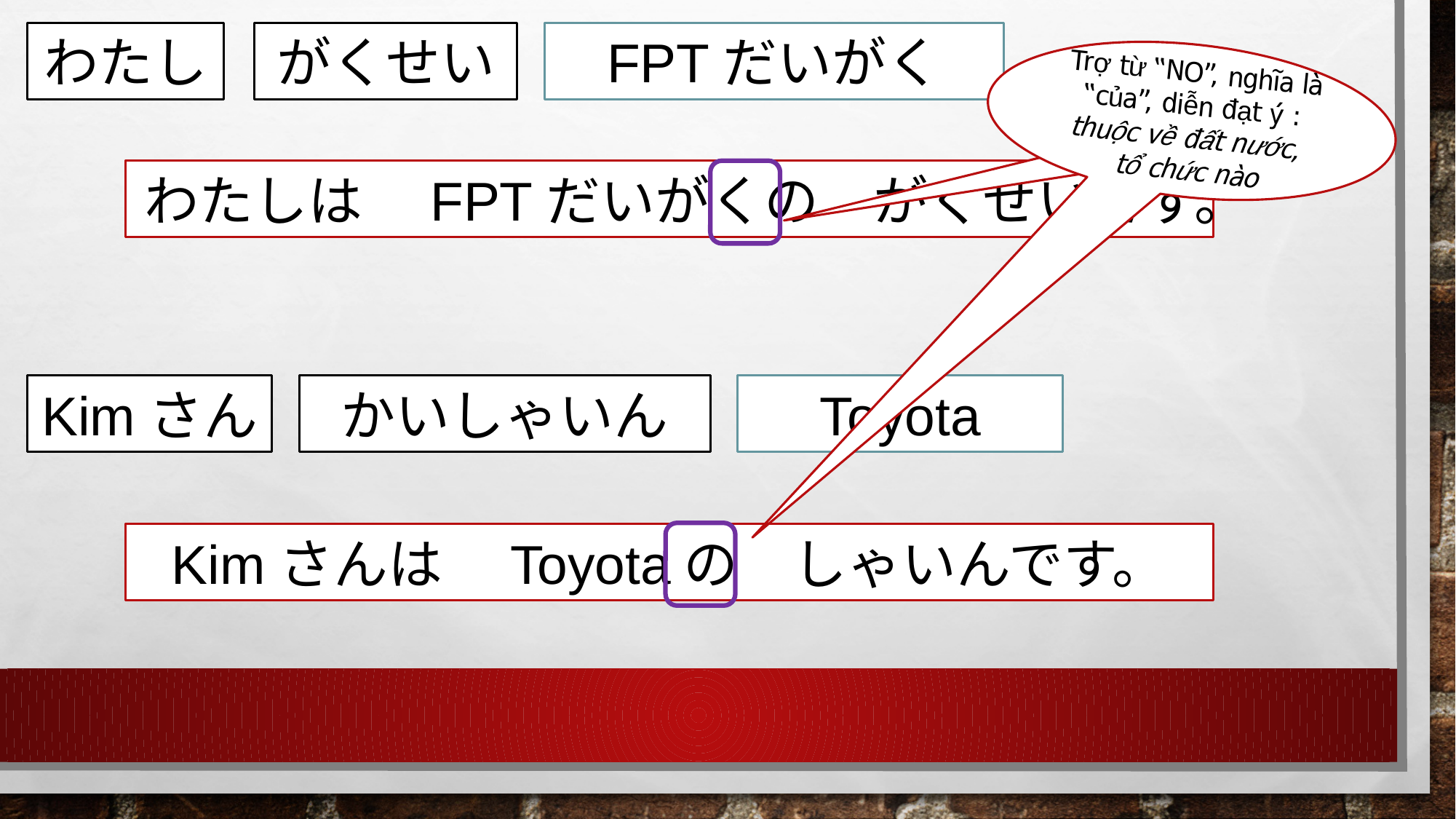

わたし
がくせい
FPTだいがく
Trợ từ “NO”, nghĩa là “của”, diễn đạt ý : thuộc về đất nước,
tổ chức nào

わたしは　FPTだいがくの　がくせいです。
わたしは　がくせいです。

Toyota
Kimさん
かいしゃいん

Kimさんは　Toyotaの　しゃいんです。
Kimさんは　かいしゃいんです。